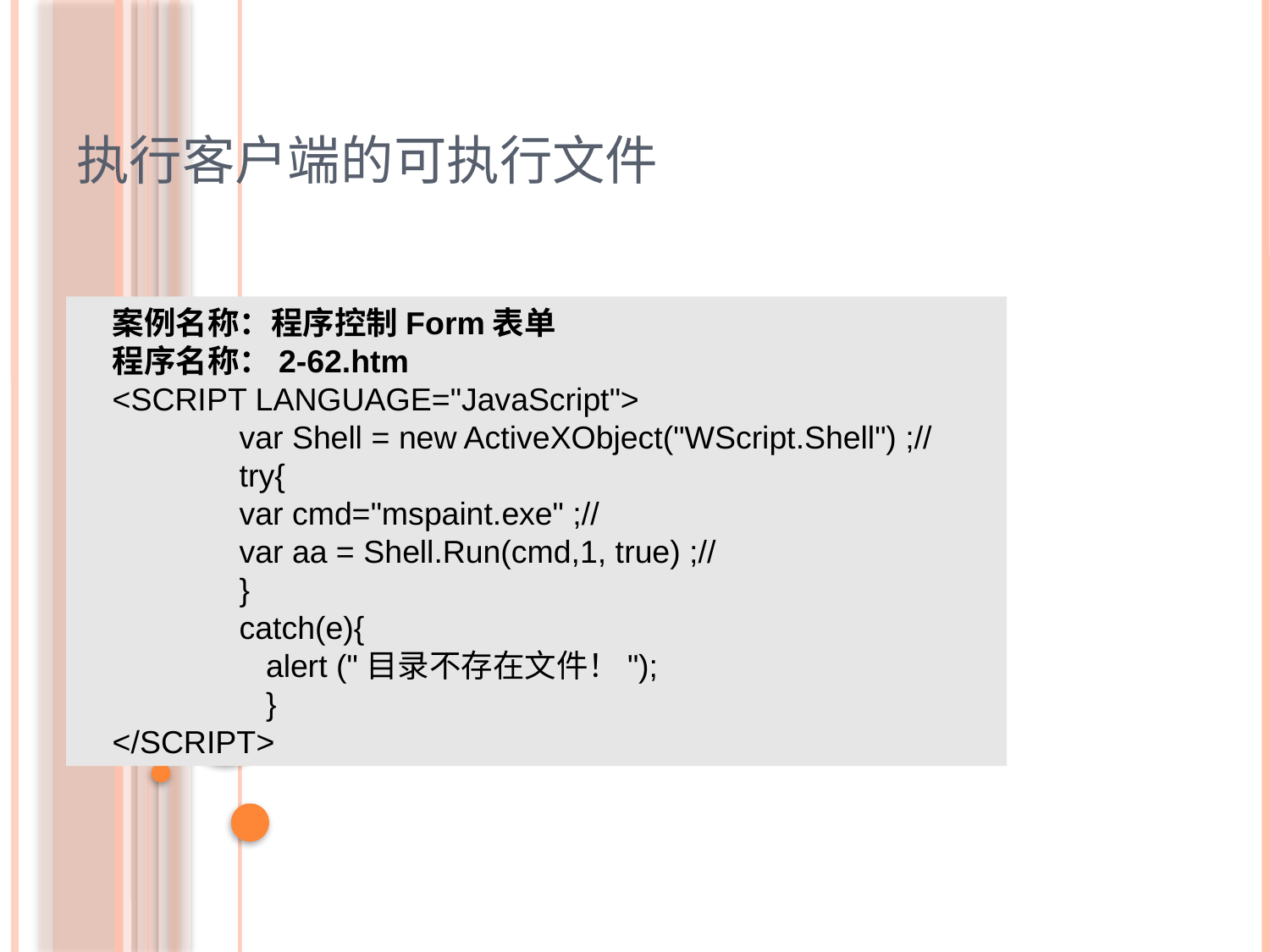

执行客户端的可执行文件
案例名称：程序控制Form表单
程序名称：2-62.htm
<SCRIPT LANGUAGE="JavaScript">
	var Shell = new ActiveXObject("WScript.Shell") ;//
	try{
   	var cmd="mspaint.exe" ;//
    	var aa = Shell.Run(cmd,1, true) ;//
	}
	catch(e){
	   alert ("目录不存在文件！");
	   }
</SCRIPT>